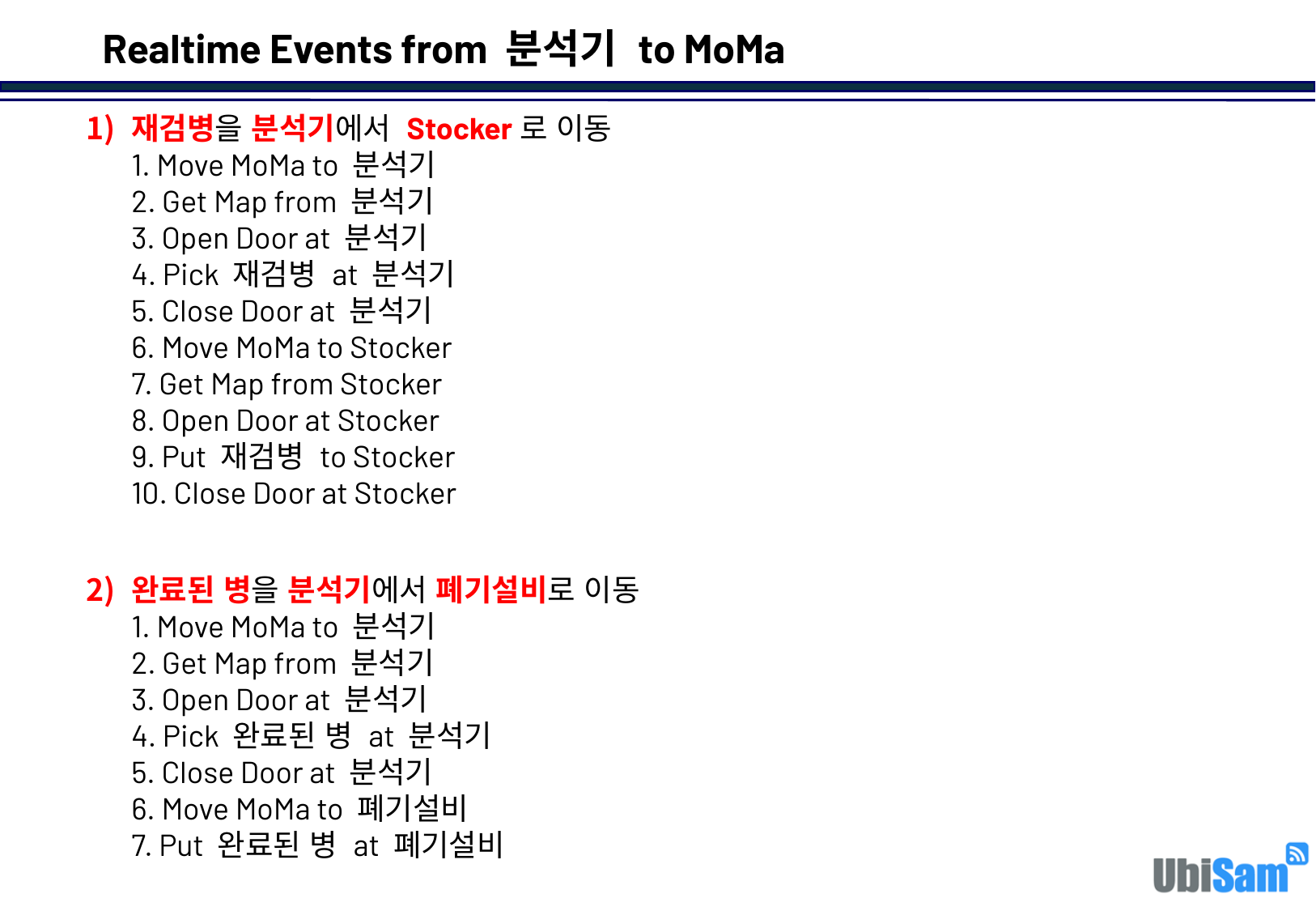

# Realtime Events from 분석기 to MoMa
재검병을 분석기에서 Stocker로 이동
1. Move MoMa to 분석기
2. Get Map from 분석기
3. Open Door at 분석기
4. Pick 재검병 at 분석기
5. Close Door at 분석기
6. Move MoMa to Stocker
7. Get Map from Stocker
8. Open Door at Stocker
9. Put 재검병 to Stocker
10. Close Door at Stocker
완료된 병을 분석기에서 폐기설비로 이동
1. Move MoMa to 분석기
2. Get Map from 분석기
3. Open Door at 분석기
4. Pick 완료된 병 at 분석기
5. Close Door at 분석기
6. Move MoMa to 폐기설비
7. Put 완료된 병 at 폐기설비